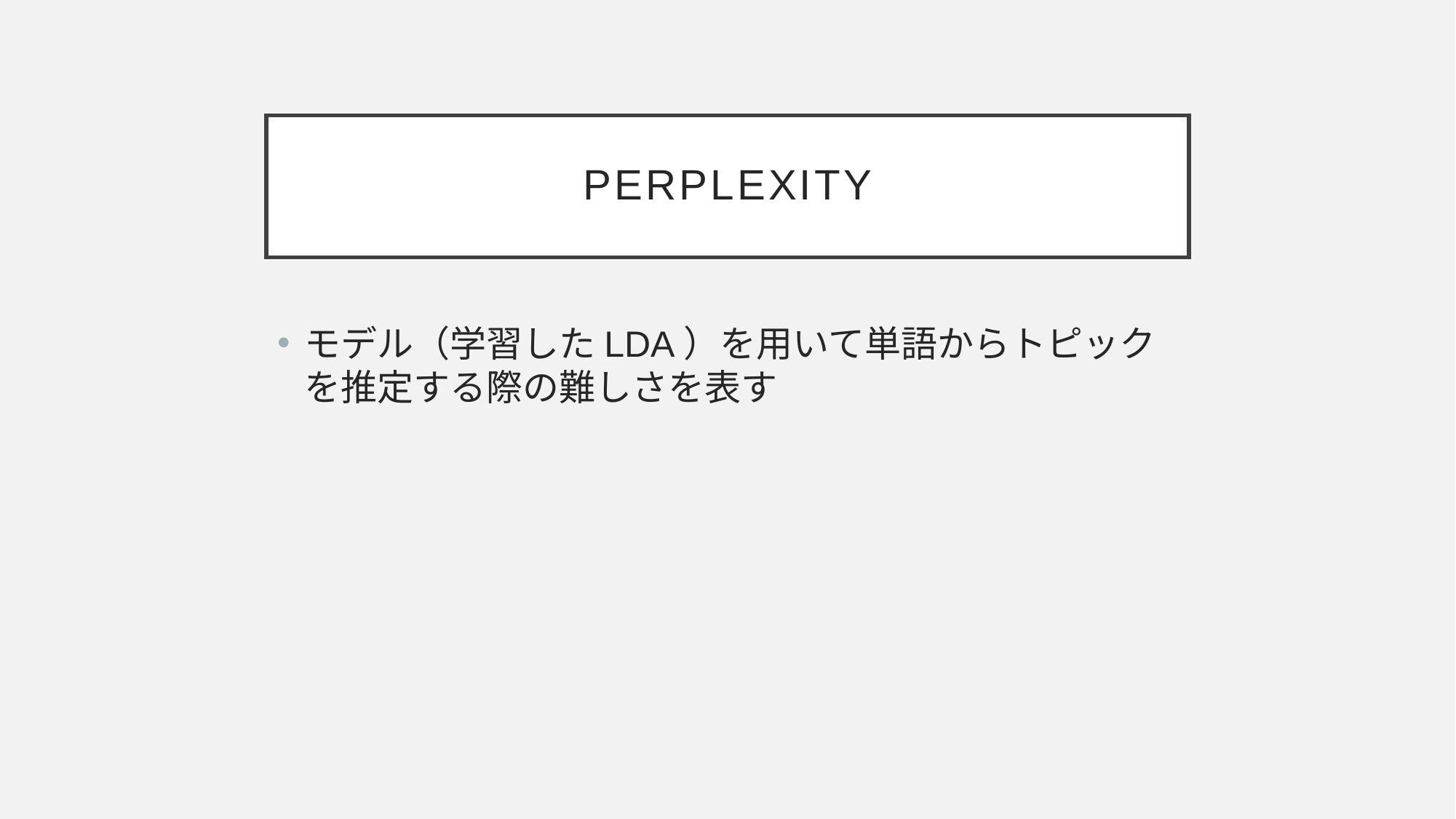

# perplexity
モデル（学習したLDA）を用いて単語からトピックを推定する際の難しさを表す